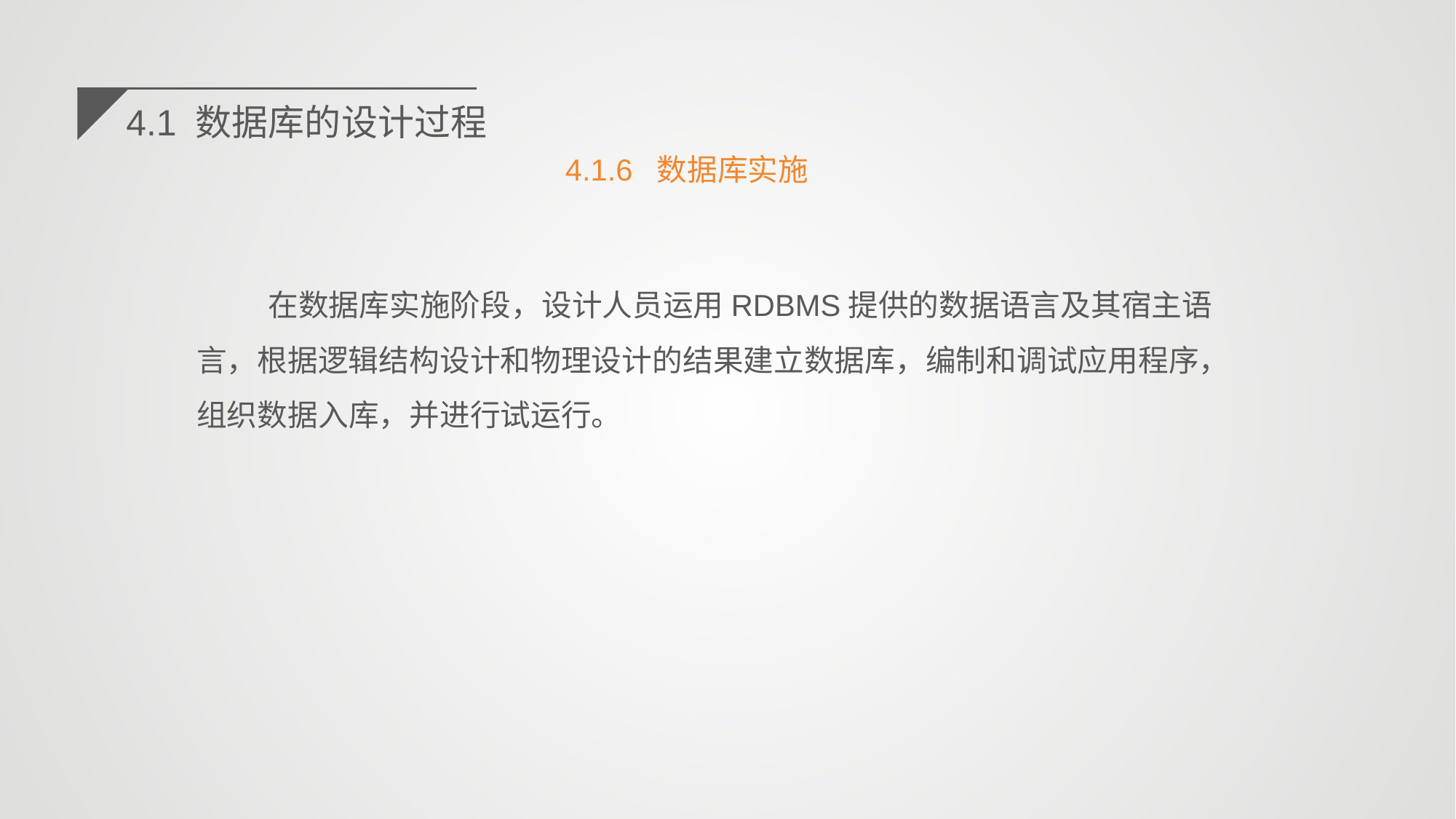

4.1 数据库的设计过程

4.1.6  数据库实施
 在数据库实施阶段，设计人员运用RDBMS提供的数据语言及其宿主语言，根据逻辑结构设计和物理设计的结果建立数据库，编制和调试应用程序，组织数据入库，并进行试运行。